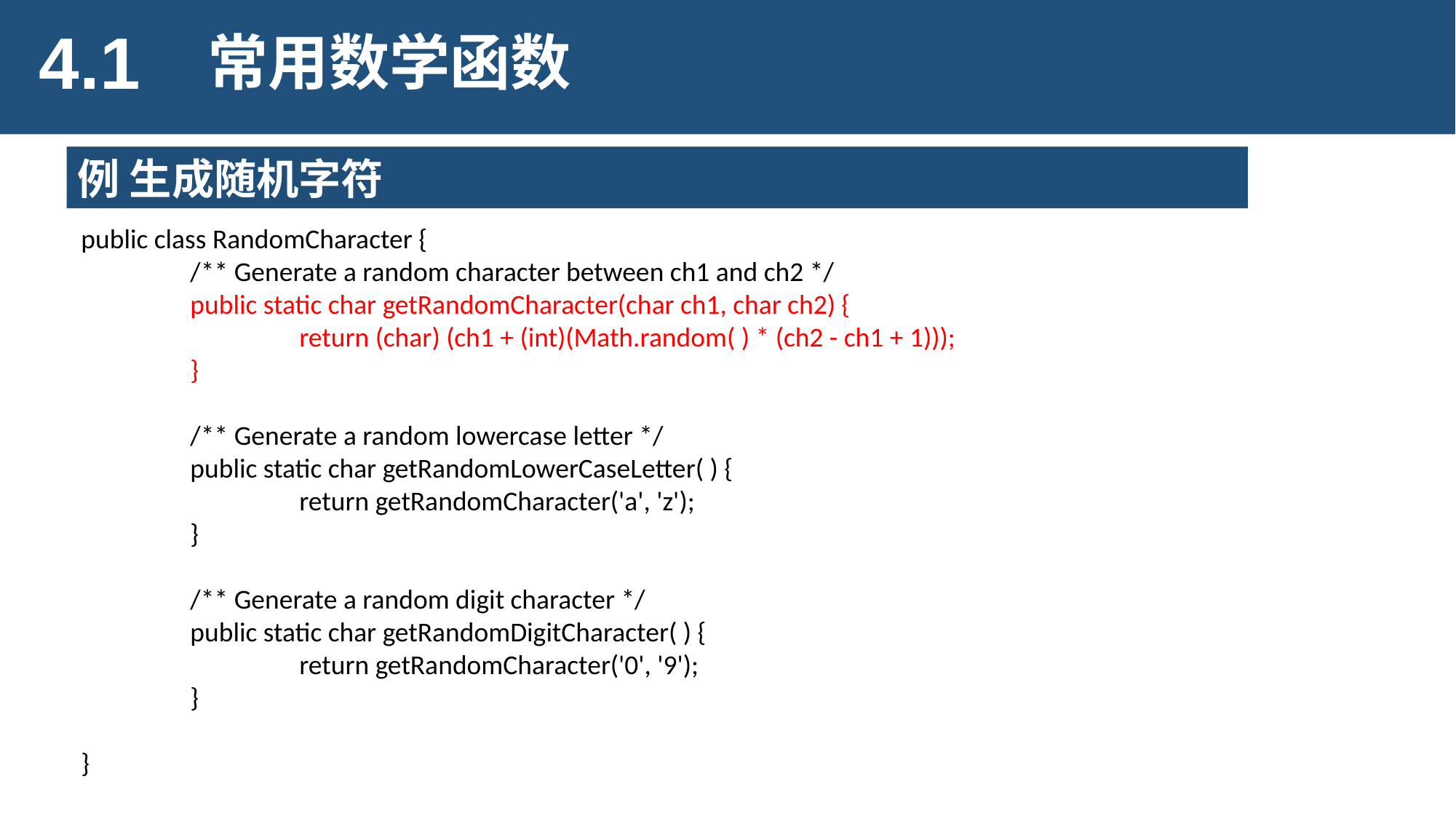

4.1
常用数学函数

例 生成随机字符
public class RandomCharacter {
	/** Generate a random character between ch1 and ch2 */
	public static char getRandomCharacter(char ch1, char ch2) {
		return (char) (ch1 + (int)(Math.random( ) * (ch2 - ch1 + 1)));
	}

	/** Generate a random lowercase letter */
	public static char getRandomLowerCaseLetter( ) {
		return getRandomCharacter('a', 'z');
	}

	/** Generate a random digit character */
	public static char getRandomDigitCharacter( ) {
		return getRandomCharacter('0', '9');
	}

}